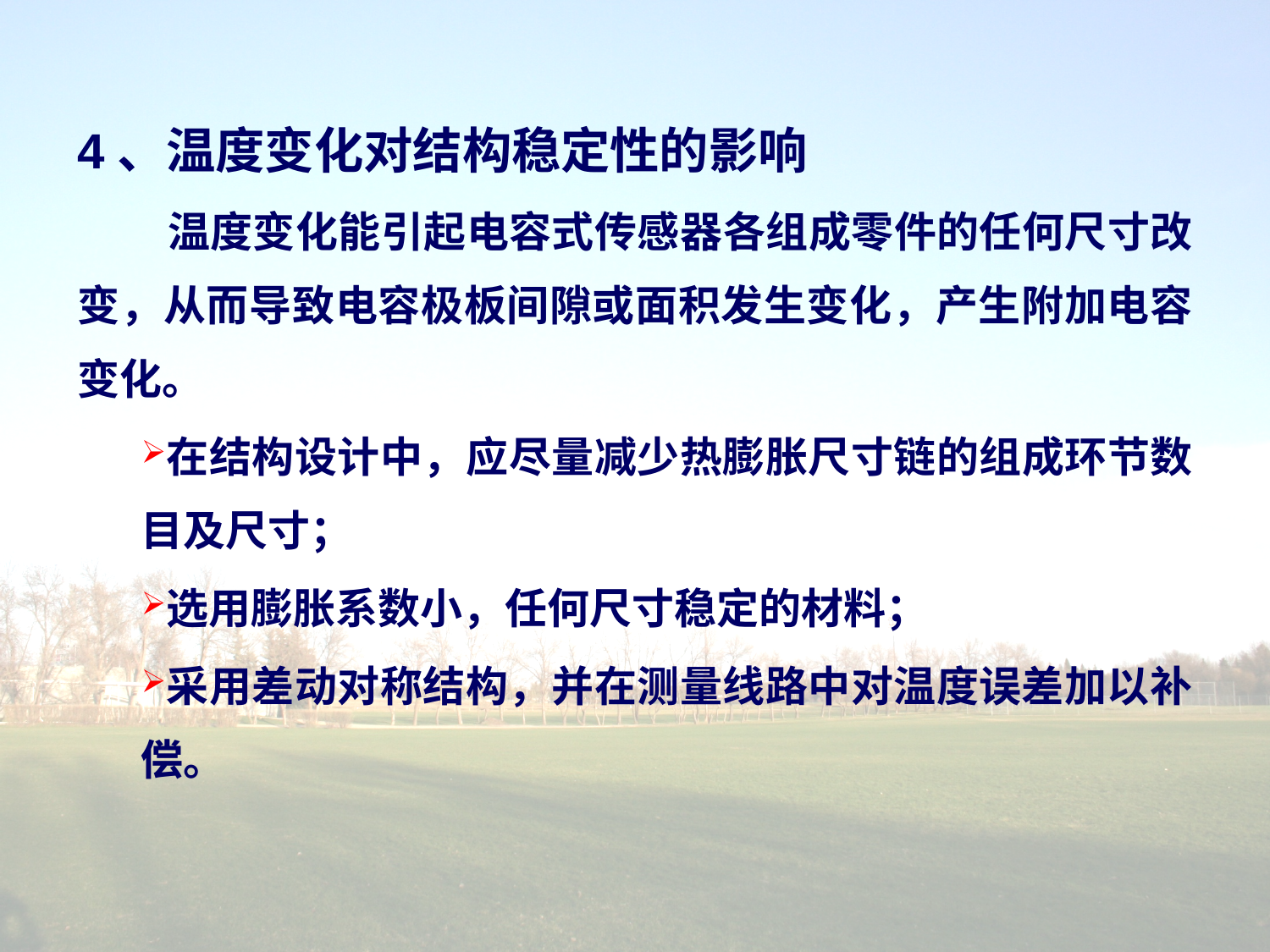

4、温度变化对结构稳定性的影响
        温度变化能引起电容式传感器各组成零件的任何尺寸改变，从而导致电容极板间隙或面积发生变化，产生附加电容变化。
在结构设计中，应尽量减少热膨胀尺寸链的组成环节数目及尺寸；
选用膨胀系数小，任何尺寸稳定的材料；
采用差动对称结构，并在测量线路中对温度误差加以补偿。